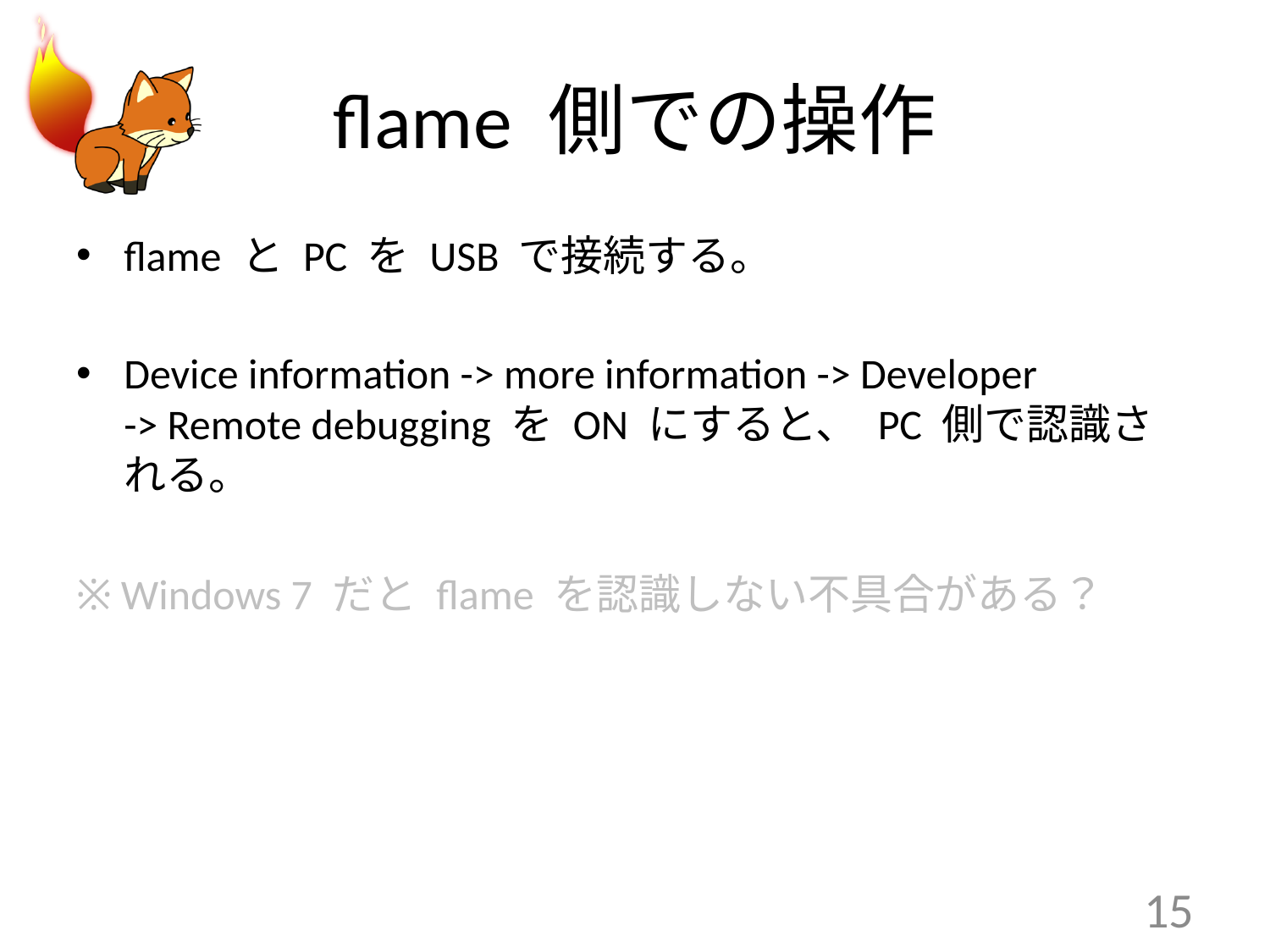

# flame 側での操作
flame と PC を USB で接続する。

Device information -> more information -> Developer
-> Remote debugging を ON にすると、 PC 側で認識される。

※ Windows 7 だと flame を認識しない不具合がある？
15